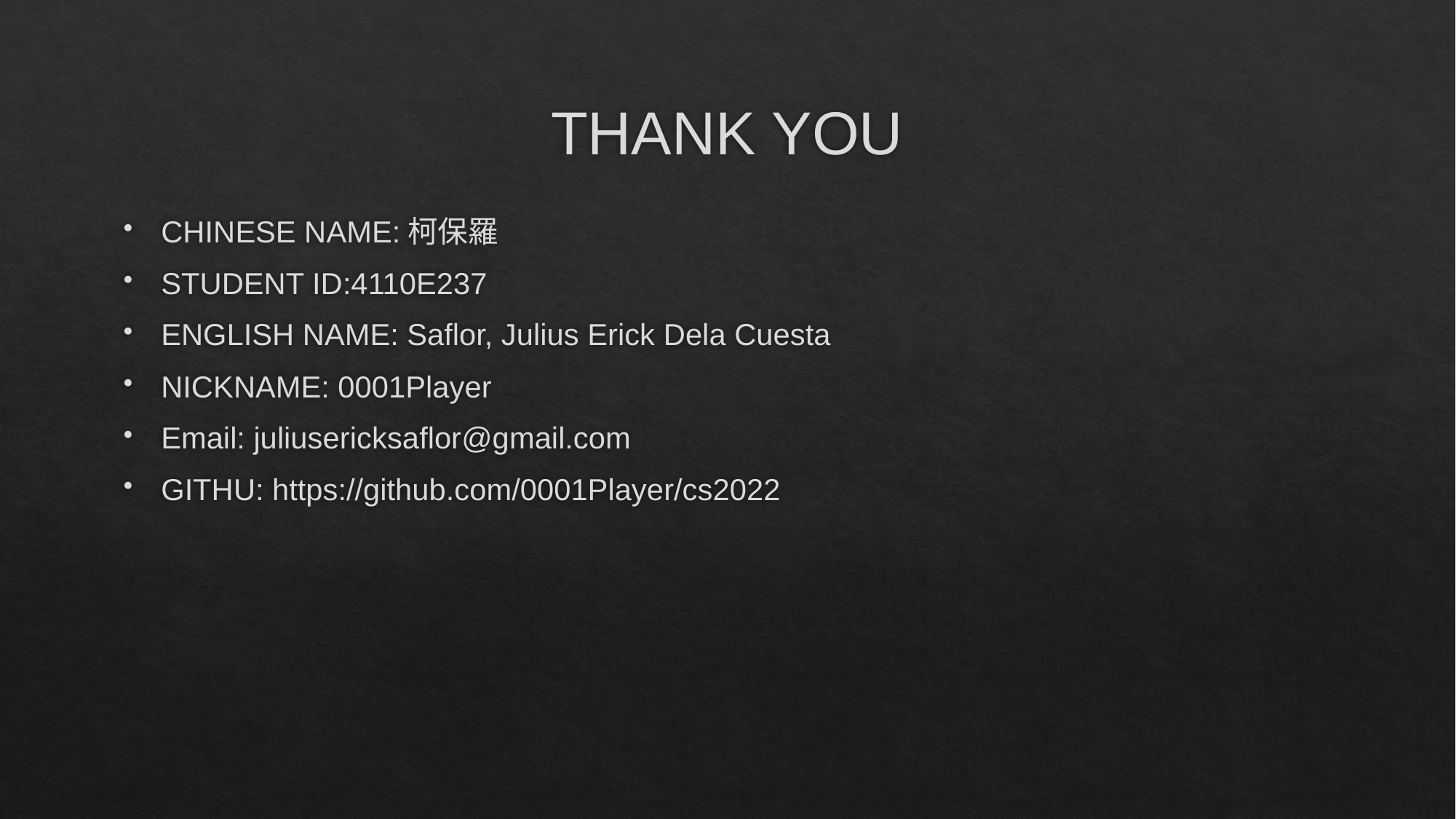

# THANK YOU
CHINESE NAME:柯保羅
STUDENT ID:4110E237
ENGLISH NAME: Saflor, Julius Erick Dela Cuesta
NICKNAME: 0001Player
Email: juliusericksaflor@gmail.com
GITHU: https://github.com/0001Player/cs2022